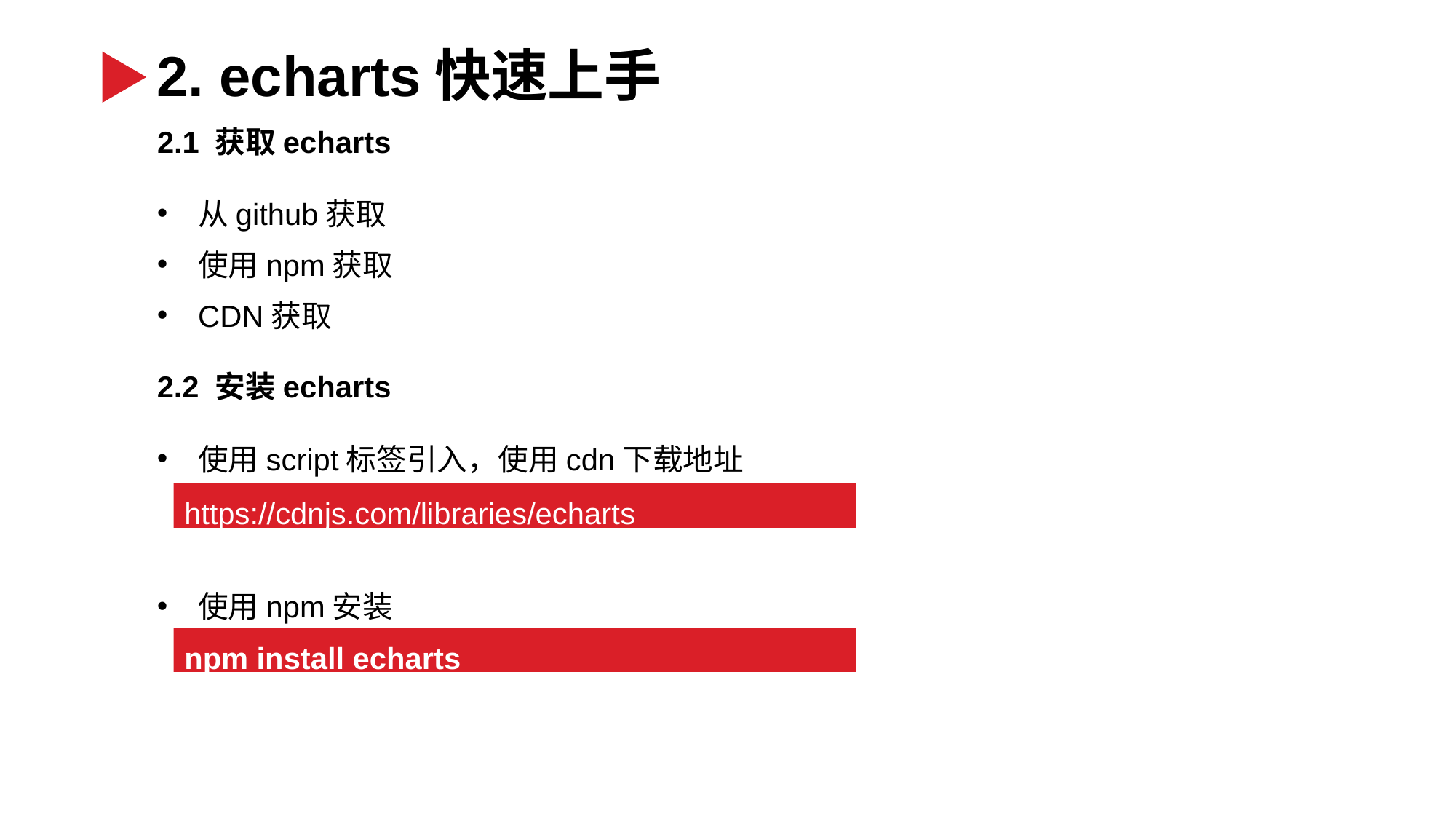

2. echarts快速上手

2.1 获取echarts
从github获取
使用npm获取
CDN获取
2.2 安装echarts
使用script标签引入，使用cdn下载地址

使用npm安装

https://cdnjs.com/libraries/echarts
npm install echarts